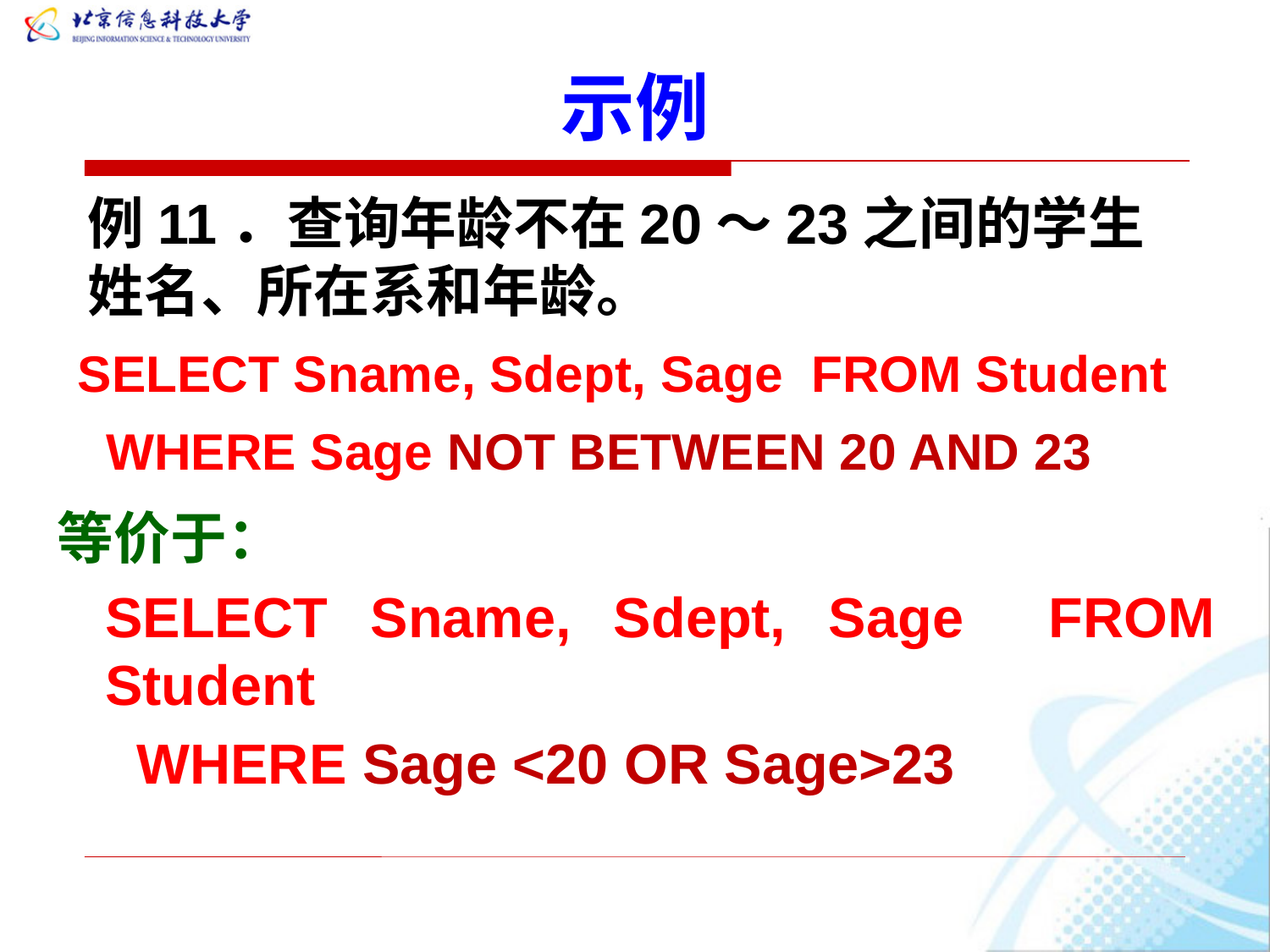

# 示例
例11．查询年龄不在20～23之间的学生姓名、所在系和年龄。
SELECT Sname, Sdept, Sage  FROM Student
  WHERE Sage NOT BETWEEN 20 AND 23
等价于：
	SELECT Sname, Sdept, Sage  FROM Student
 	  WHERE Sage <20 OR Sage>23

25